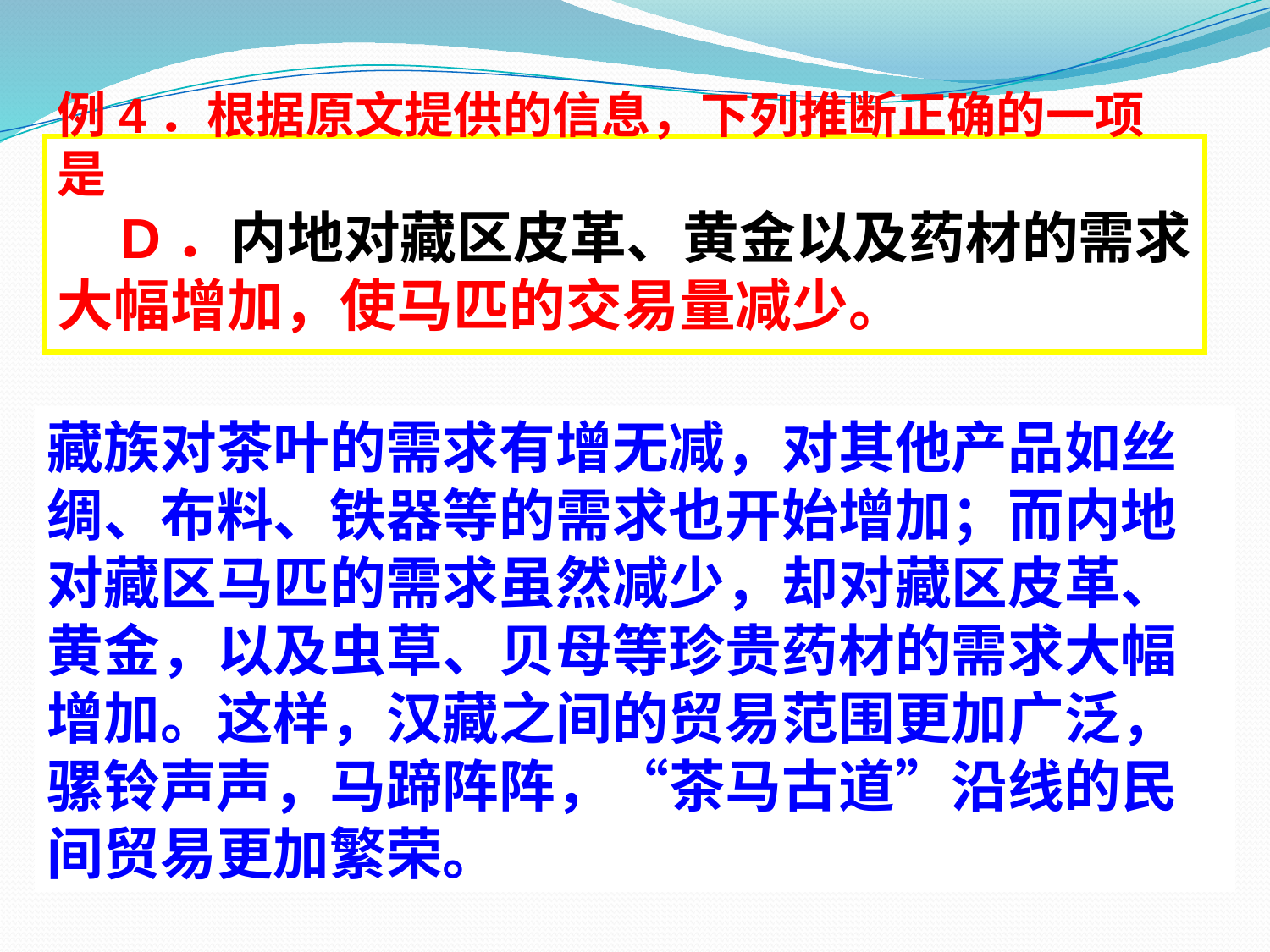

例4．根据原文提供的信息，下列推断正确的一项是
    D．内地对藏区皮革、黄金以及药材的需求大幅增加，使马匹的交易量减少。

藏族对茶叶的需求有增无减，对其他产品如丝绸、布料、铁器等的需求也开始增加；而内地对藏区马匹的需求虽然减少，却对藏区皮革、黄金，以及虫草、贝母等珍贵药材的需求大幅增加。这样，汉藏之间的贸易范围更加广泛，骡铃声声，马蹄阵阵，“茶马古道”沿线的民间贸易更加繁荣。